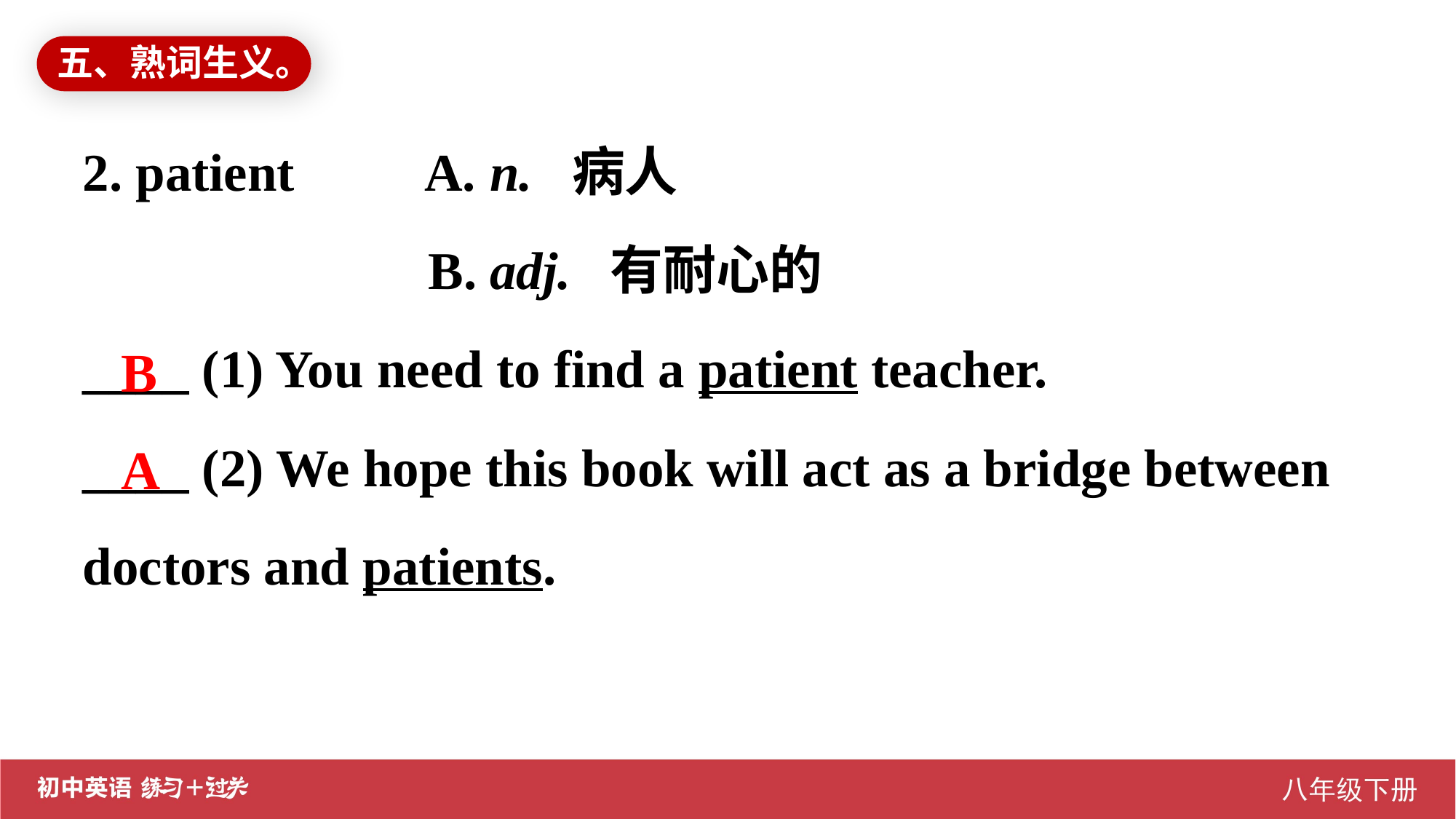

五、熟词生义。

2. patient          A. n.  病人
                          B. adj.  有耐心的
____ (1) You need to find a patient teacher.
____ (2) We hope this book will act as a bridge between doctors and patients.
B
A